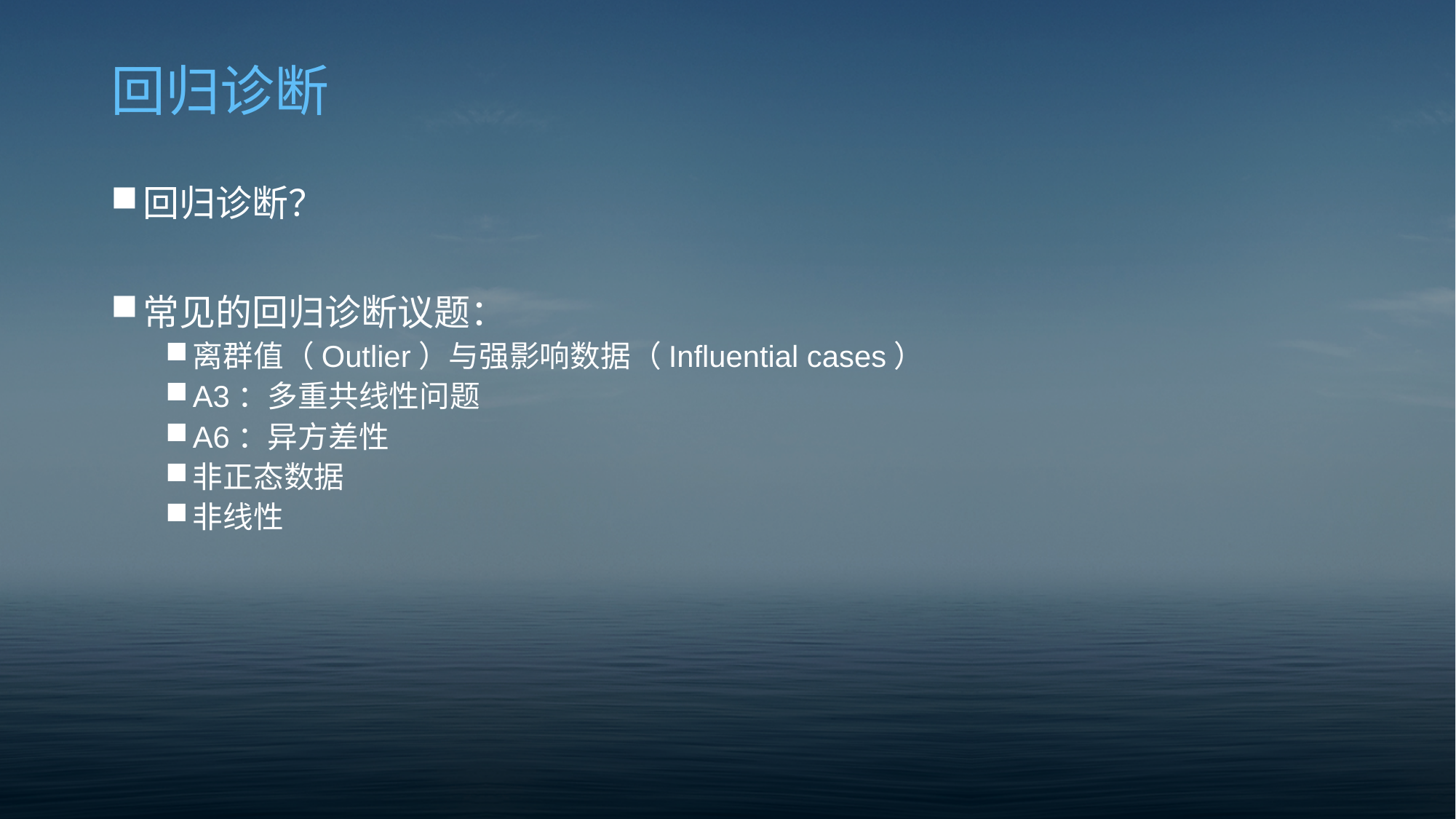

# 回归诊断
回归诊断？

常见的回归诊断议题：
离群值（Outlier）与强影响数据（Influential cases）
A3：多重共线性问题
A6：异方差性
非正态数据
非线性